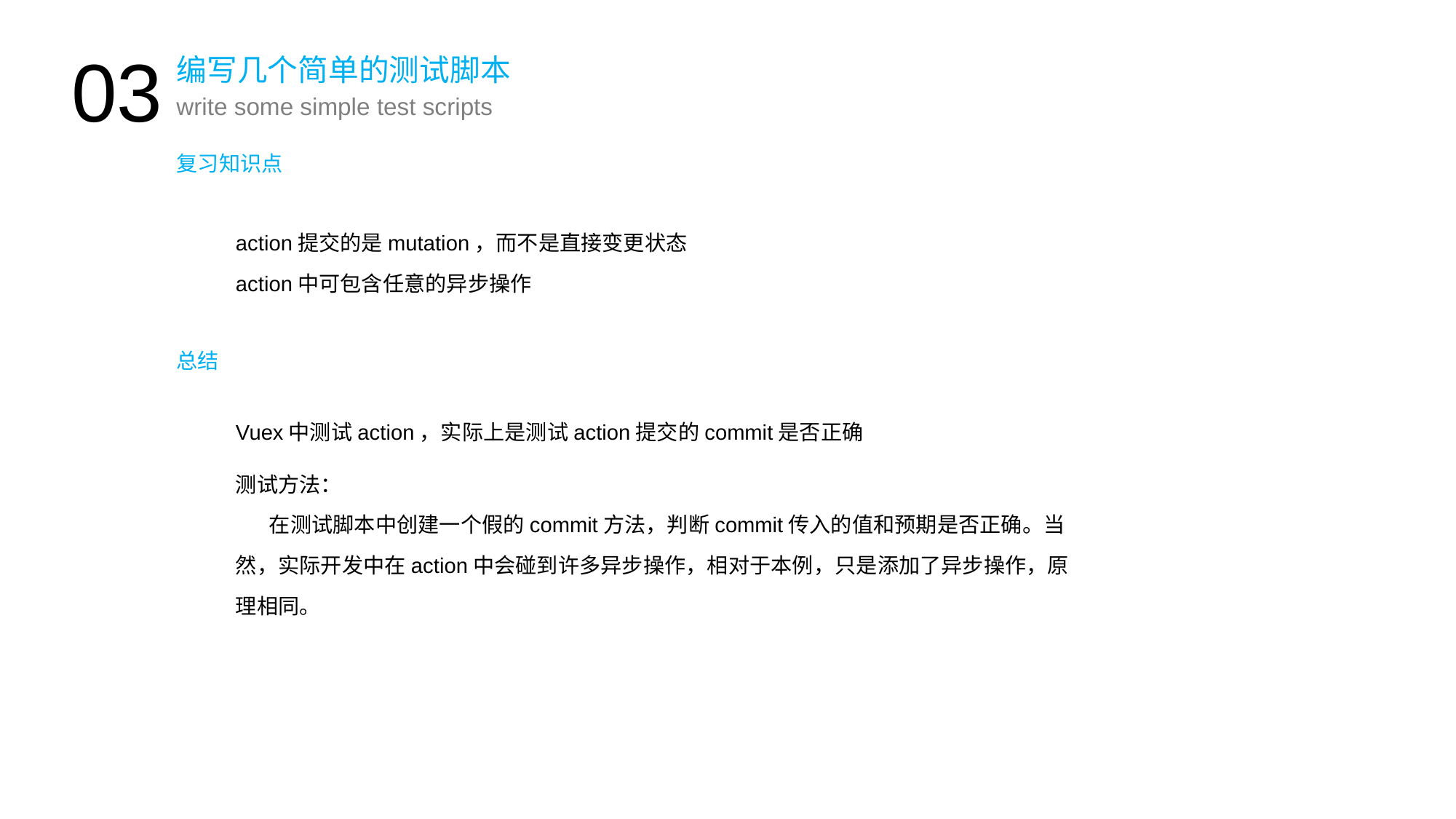

03
编写几个简单的测试脚本
write some simple test scripts
复习知识点
action提交的是mutation，而不是直接变更状态
action中可包含任意的异步操作
总结
Vuex中测试action，实际上是测试action提交的commit是否正确
测试方法：
      在测试脚本中创建一个假的commit方法，判断commit传入的值和预期是否正确。当然，实际开发中在action中会碰到许多异步操作，相对于本例，只是添加了异步操作，原理相同。